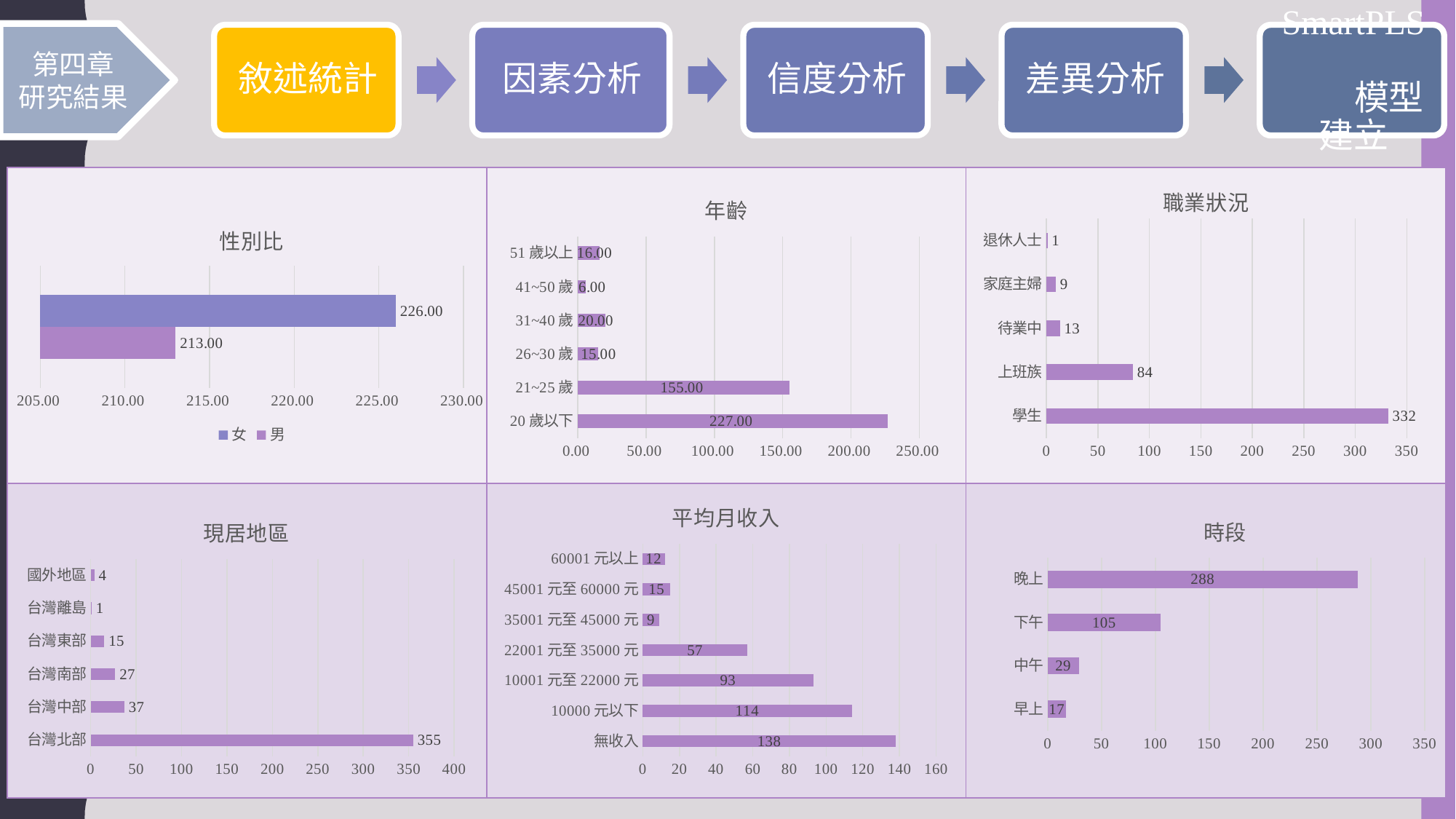

第四章
研究結果
敘述統計

因素分析

信度分析

差異分析

SmartPLS            模型建立
|  |  |  |
| --- | --- | --- |
|  |  |  |

### Chart: 職業狀況

| Category |  |
|---|---|
| 學生 | 332.0 |
| 上班族 | 84.0 |
| 待業中 | 13.0 |
| 家庭主婦 | 9.0 |
| 退休人士 | 1.0 |

### Chart: 年齡

| Category |  |
|---|---|
| 20歲以下 | 227.0 |
| 21~25歲 | 155.0 |
| 26~30歲 | 15.0 |
| 31~40歲 | 20.0 |
| 41~50歲 | 6.0 |
| 51歲以上 | 16.0 |

### Chart: 性別比

| Category | 男 | 女 |
|---|---|---|

### Chart: 平均月收入

| Category |  |
|---|---|
| 無收入 | 138.0 |
| 10000元以下 | 114.0 |
| 10001元至22000元 | 93.0 |
| 22001元至35000元 | 57.0 |
| 35001元至45000元 | 9.0 |
| 45001元至60000元 | 15.0 |
| 60001元以上 | 12.0 |

### Chart: 現居地區

| Category |  |
|---|---|
| 台灣北部 | 355.0 |
| 台灣中部 | 37.0 |
| 台灣南部 | 27.0 |
| 台灣東部 | 15.0 |
| 台灣離島 | 1.0 |
| 國外地區 | 4.0 |

### Chart: 時段

| Category |  |
|---|---|
| 早上 | 17.0 |
| 中午 | 29.0 |
| 下午 | 105.0 |
| 晚上 | 288.0 |